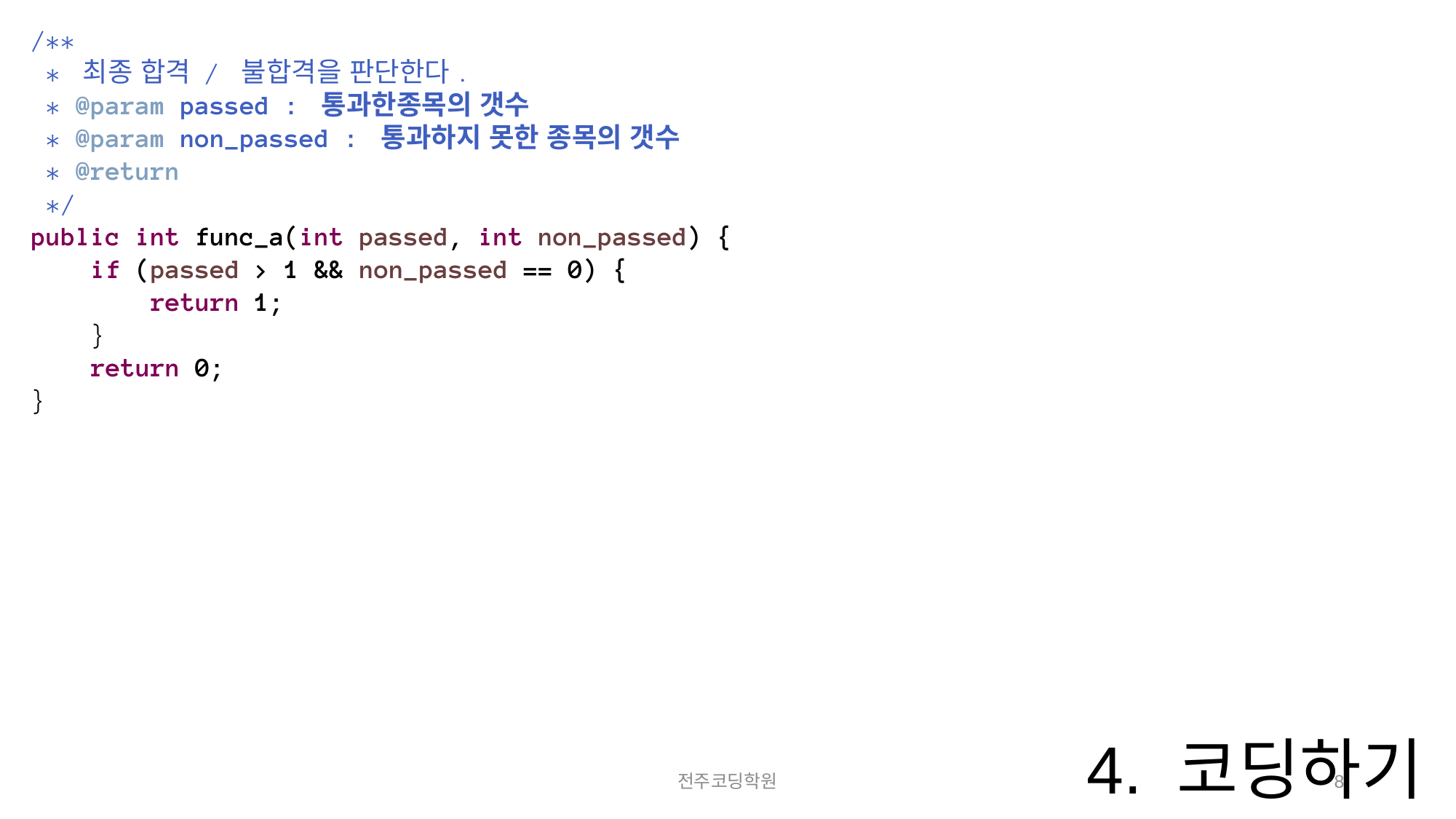

/**
 * 최종 합격 / 불합격을 판단한다.
 * @param passed : 통과한종목의 갯수
 * @param non_passed : 통과하지 못한 종목의 갯수
 * @return
 */
public int func_a(int passed, int non_passed) {
    if (passed > 1 && non_passed == 0) {
        return 1;
    }
    return 0;
}

# 4. 코딩하기
전주코딩학원
8